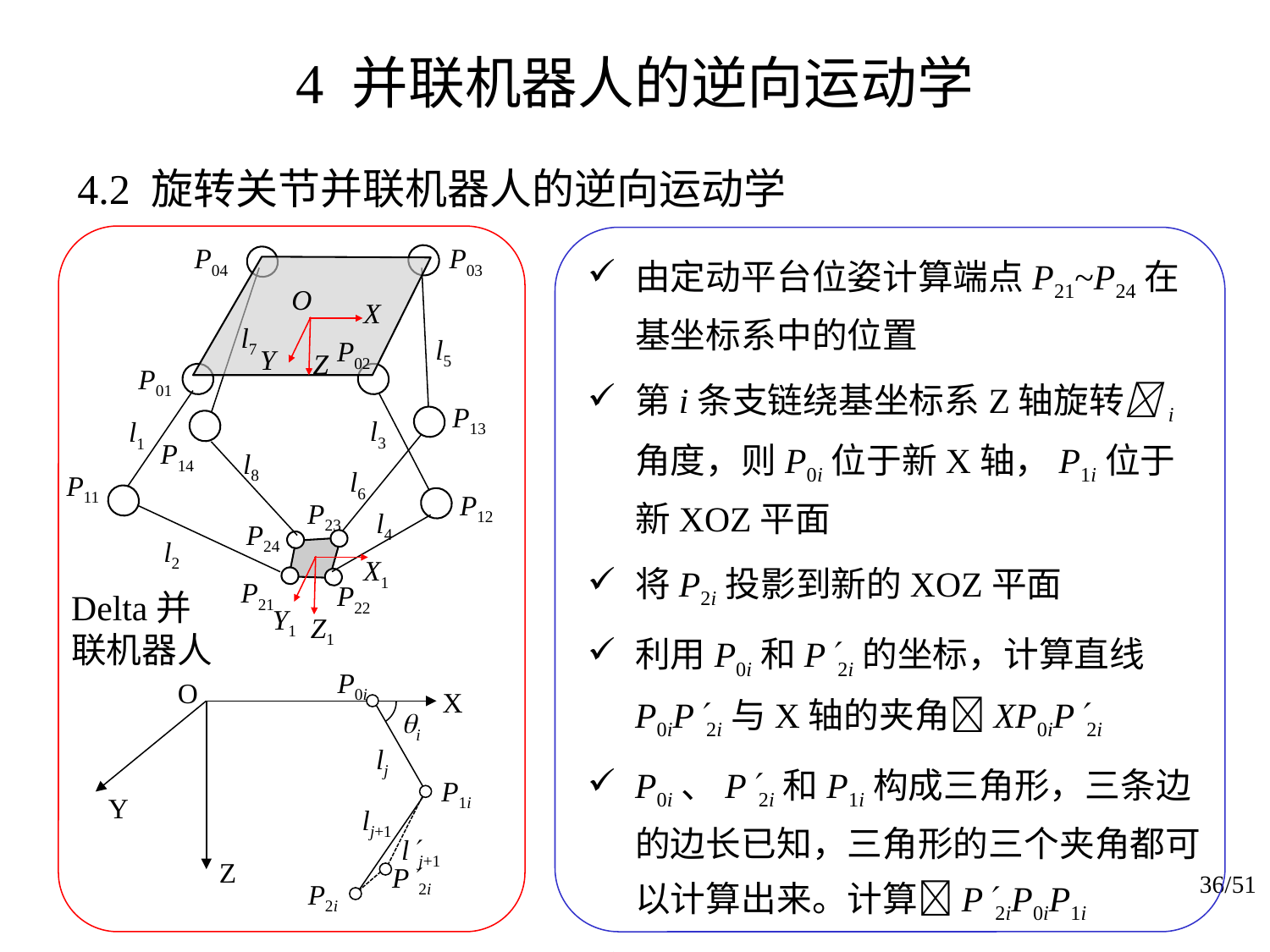

# 4 并联机器人的逆向运动学
4.2 旋转关节并联机器人的逆向运动学

P04
P03

O
X
l7
l5
P02
Y
Z
P01
P13
l3
l1
P14
l8
l6
P11
P12
P23
l4
P24
l2
X1
P21
P22
Y1
Z1

由定动平台位姿计算端点P21~P24在基坐标系中的位置
第i条支链绕基坐标系Z轴旋转αi角度，则P0i位于新X轴，P1i位于新XOZ平面
将P2i投影到新的XOZ平面
利用P0i和P′2i的坐标，计算直线P0iP′2i与X轴的夹角∠XP0iP′2i
P0i、P′2i和P1i构成三角形，三条边的边长已知，三角形的三个夹角都可以计算出来。计算∠P′2iP0iP1i
θi=∠XP0iP′2i-∠P′2iP0iP1i
Delta并联机器人
P0i
O
X

θi
lj
P1i
Y

lj+1
l′j+1
Z
P′2i

P2i

36/51